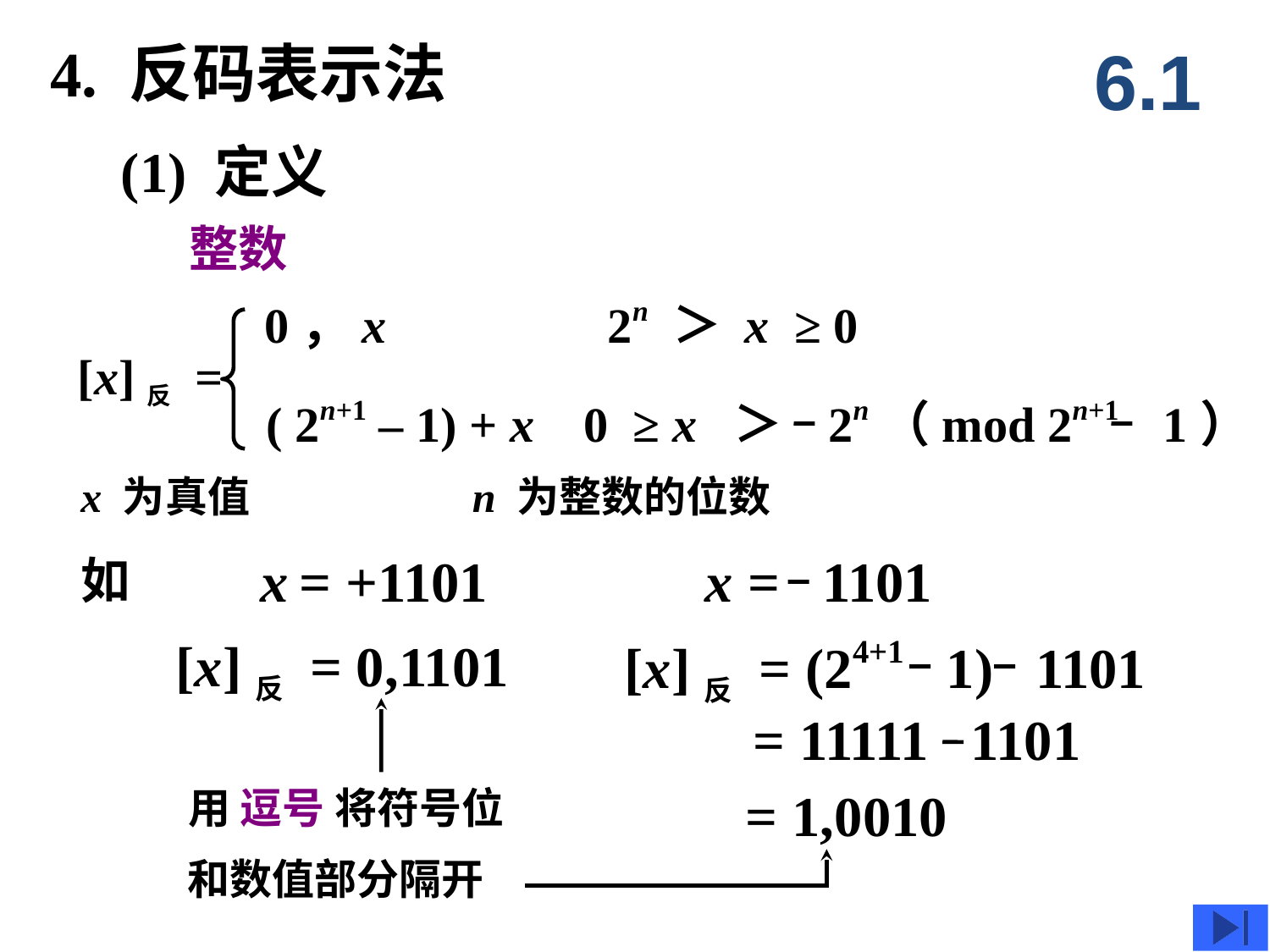

6.1
4. 反码表示法
(1) 定义
整数
0，x                  2n ＞ x  ≥ 0

[x]反 =
( 2n+1 – 1) + x    0  ≥ x  ＞   2n（mod 2n+1    1）

x 为真值
n 为整数的位数
x  = +1101
x =   1101

如
[x]反 = 0,1101
[x]反 = (24+1   1)   1101

= 11111   1101

= 1,0010
用 逗号 将符号位

和数值部分隔开